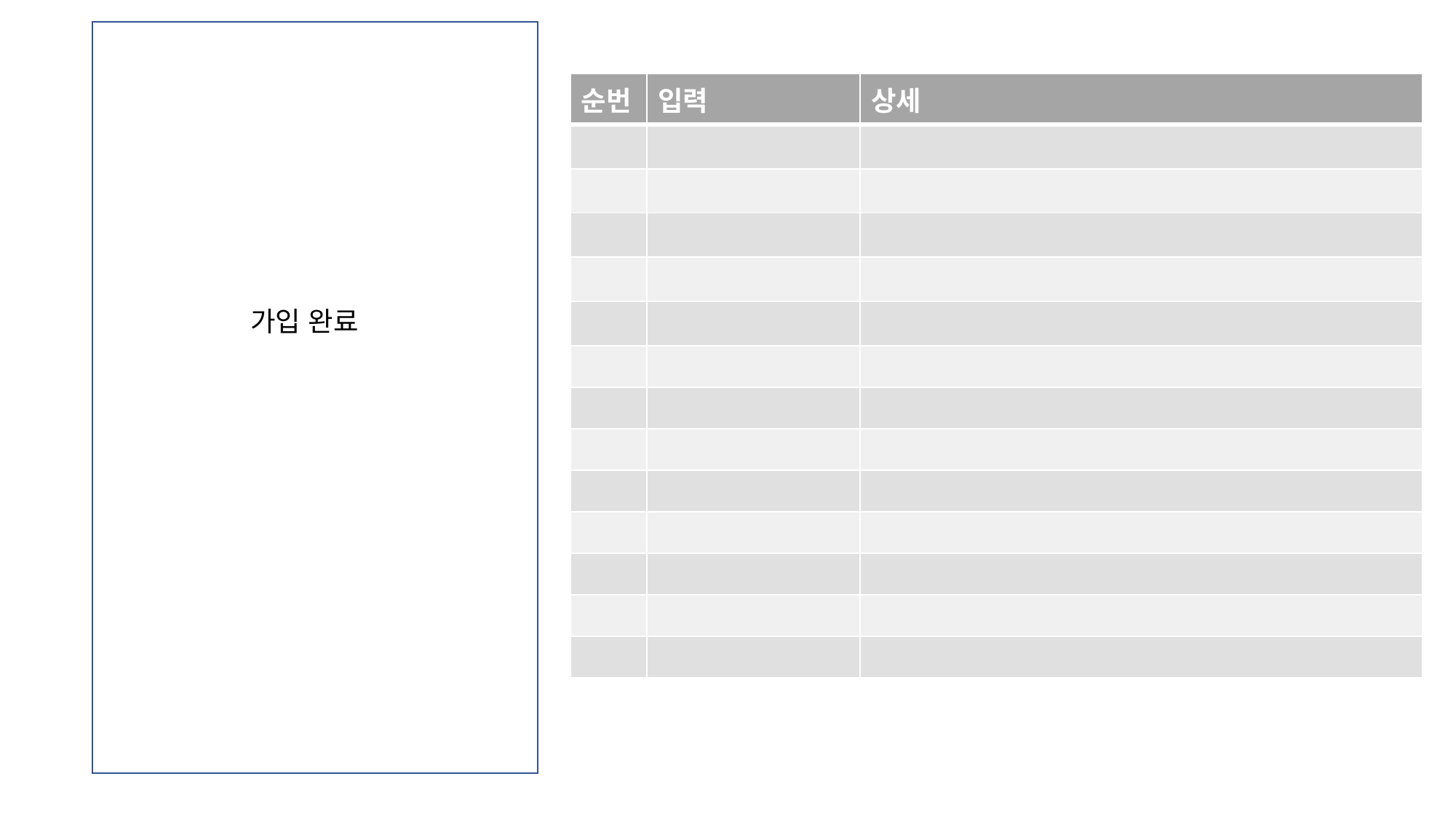

| 순번 | 입력 | 상세 |
| --- | --- | --- |
|  |  |  |
|  |  |  |
|  |  |  |
|  |  |  |
|  |  |  |
|  |  |  |
|  |  |  |
|  |  |  |
|  |  |  |
|  |  |  |
|  |  |  |
|  |  |  |
|  |  |  |
가입 완료